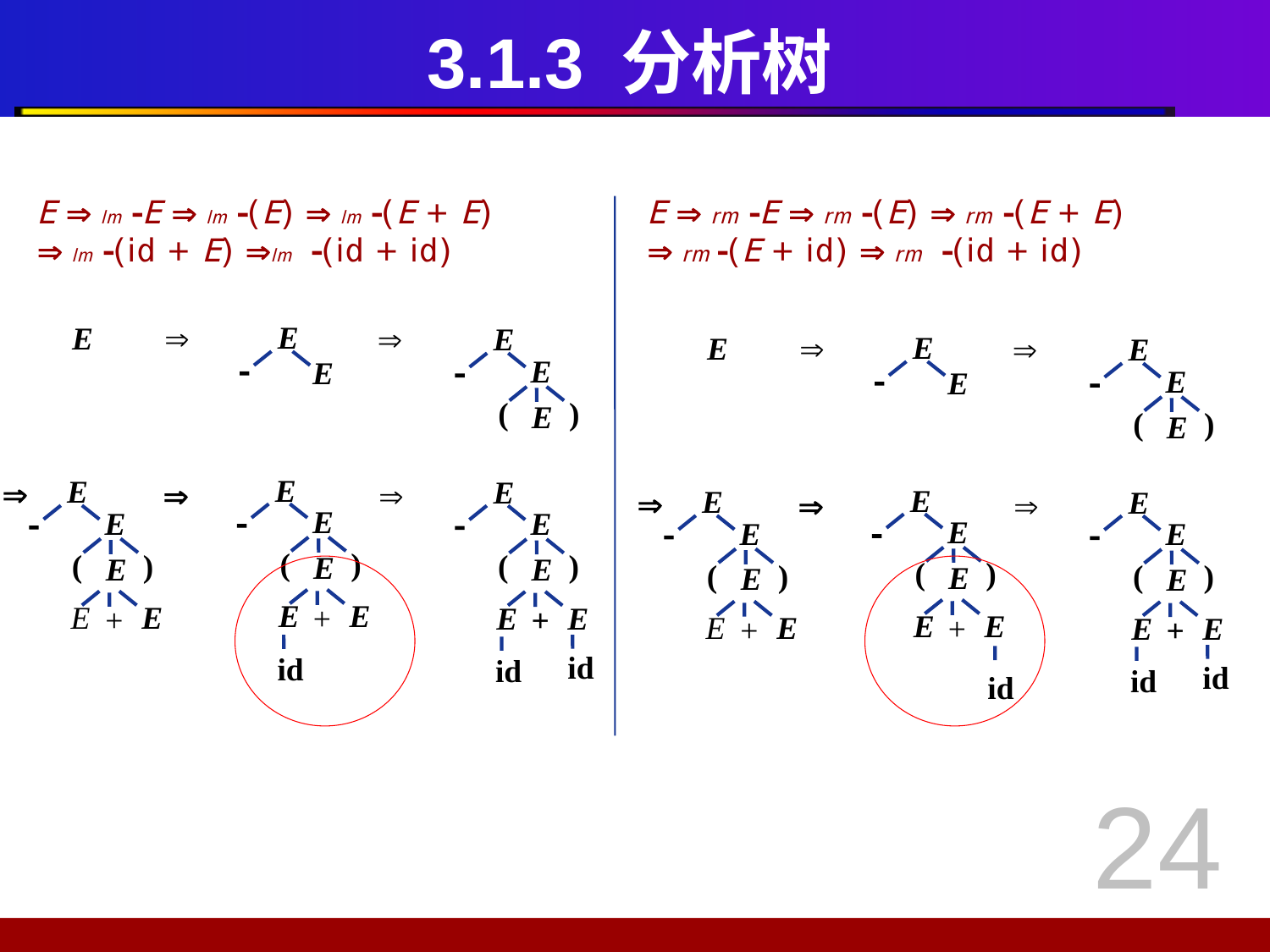

# 3.1.3 分析树
E ⇒ lm −E ⇒ lm −(E) ⇒ lm −(E + E)
⇒ lm −(id + E) ⇒lm  −(id + id)
E ⇒ rm −E ⇒ rm −(E) ⇒ rm −(E + E)
⇒ rm −(E + id) ⇒ rm  −(id + id)

E
E
⇒
⇒
E
E
E
⇒
⇒
E
−
E

E
−

−
E

E
−

(
)
E

(
)
E
E
E
E
⇒
⇒
⇒
E
E
E
⇒
⇒
⇒
E
E
−
E
−

−

E
E
−
E
−

−

(
)
(
)
(
)
E
E

E

(
)
(
)
(
)
E
E
E

E
E
E
E
+
E
E
+
+

E
E
E
E
+
E
E
+
+

id

id
id
id
id
id

24